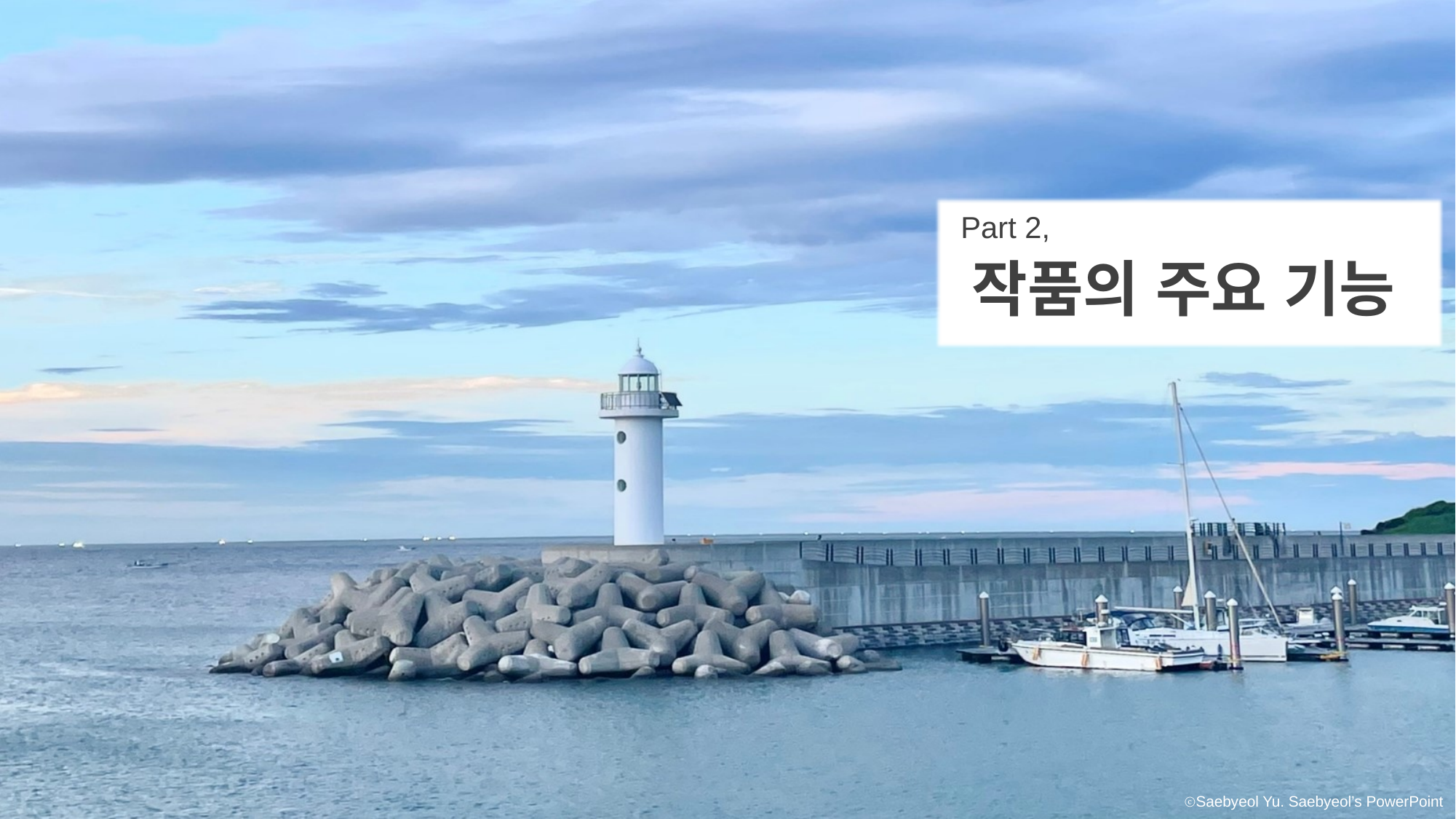

Part 2,
작품의 주요 기능
ⓒSaebyeol Yu. Saebyeol’s PowerPoint